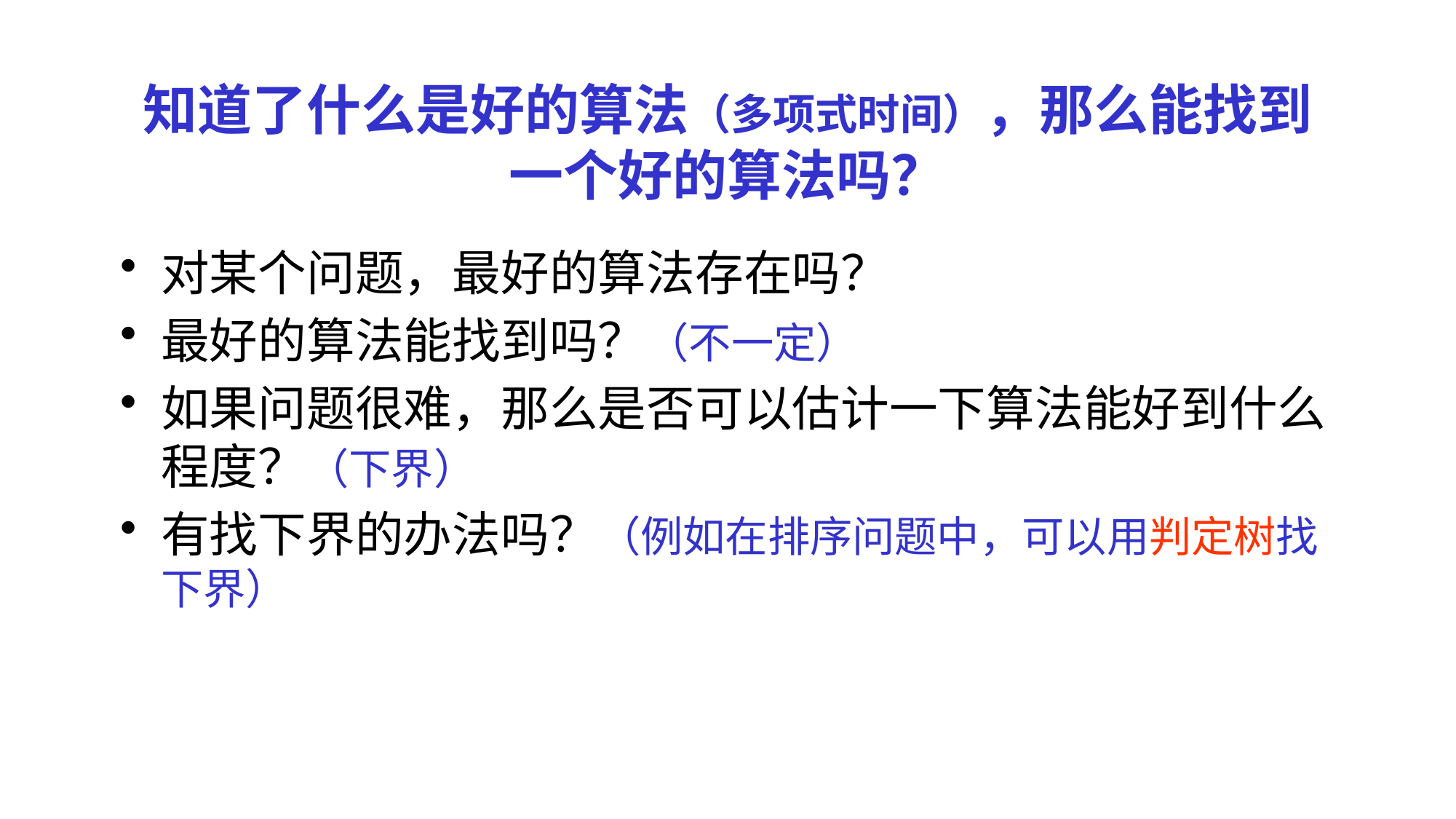

# 知道了什么是好的算法（多项式时间），那么能找到一个好的算法吗？
对某个问题，最好的算法存在吗？
最好的算法能找到吗？（不一定）
如果问题很难，那么是否可以估计一下算法能好到什么程度？（下界）
有找下界的办法吗？（例如在排序问题中，可以用判定树找下界）